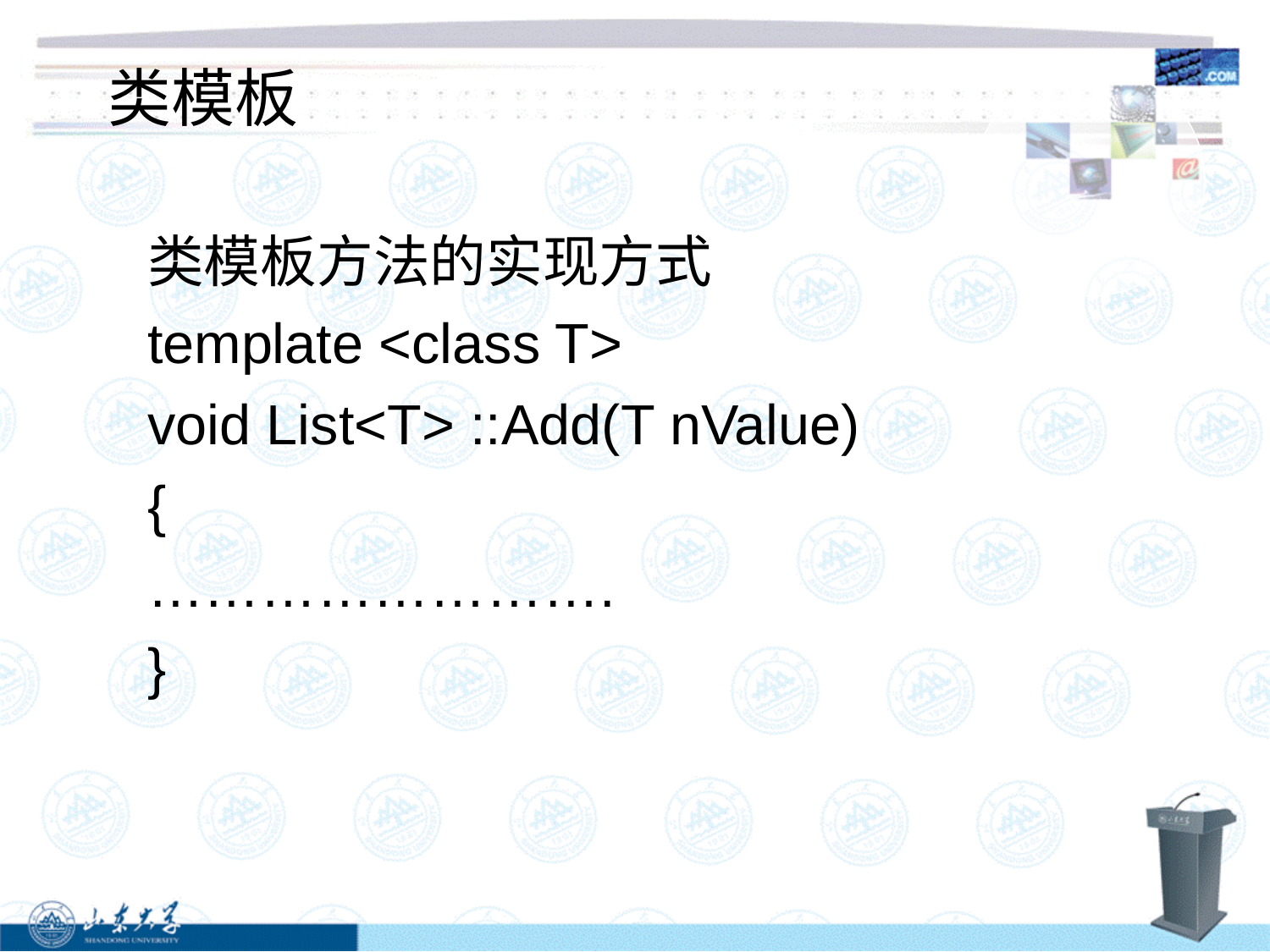

类模板
类模板方法的实现方式
template <class T>
void List<T> ::Add(T nValue)
{
…………………….
}